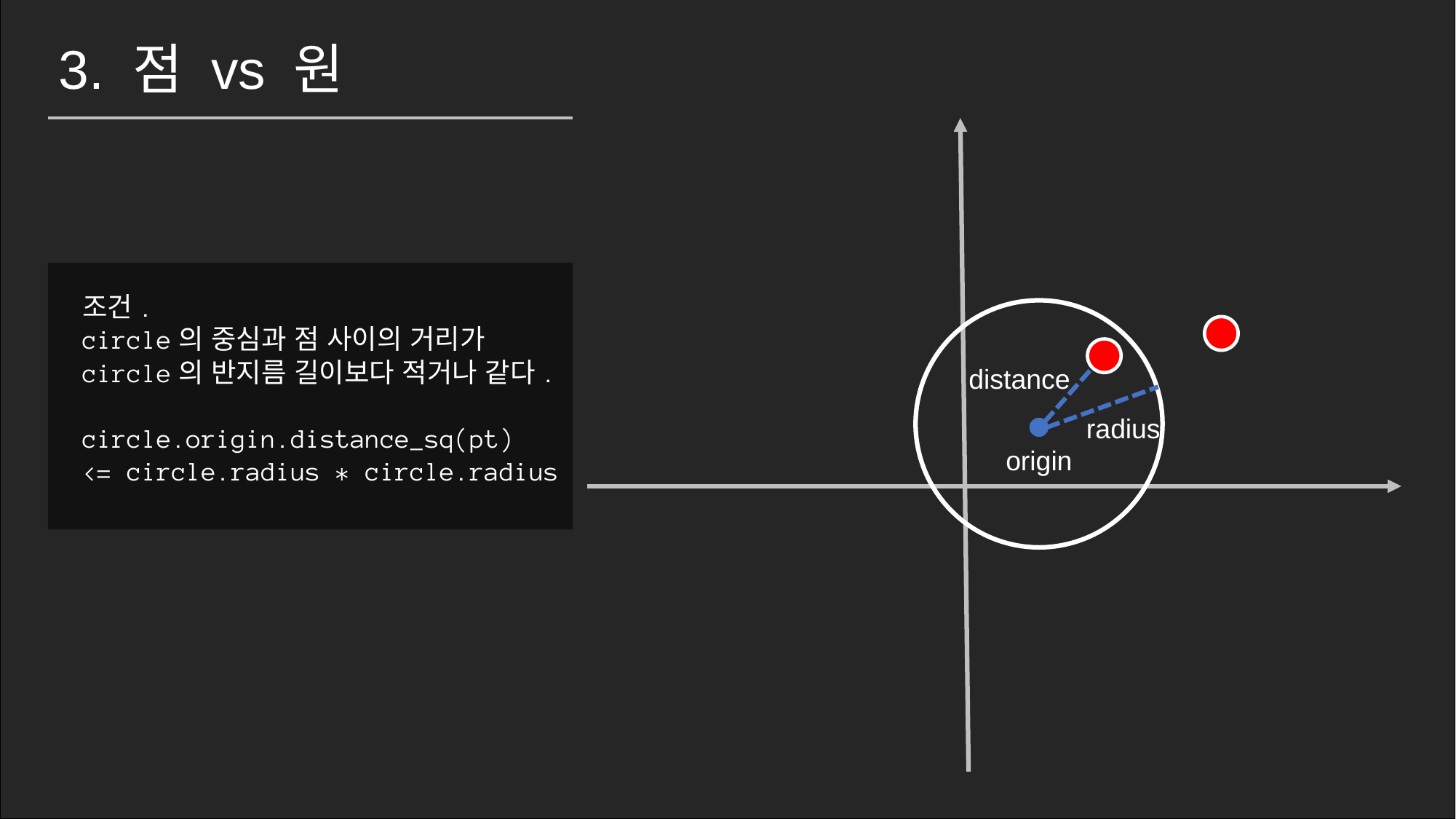

3. 점 vs 원

조건.
circle의 중심과 점 사이의 거리가
circle의 반지름 길이보다 적거나 같다.

circle.origin.distance_sq(pt)
<= circle.radius * circle.radius

distance
radius

origin